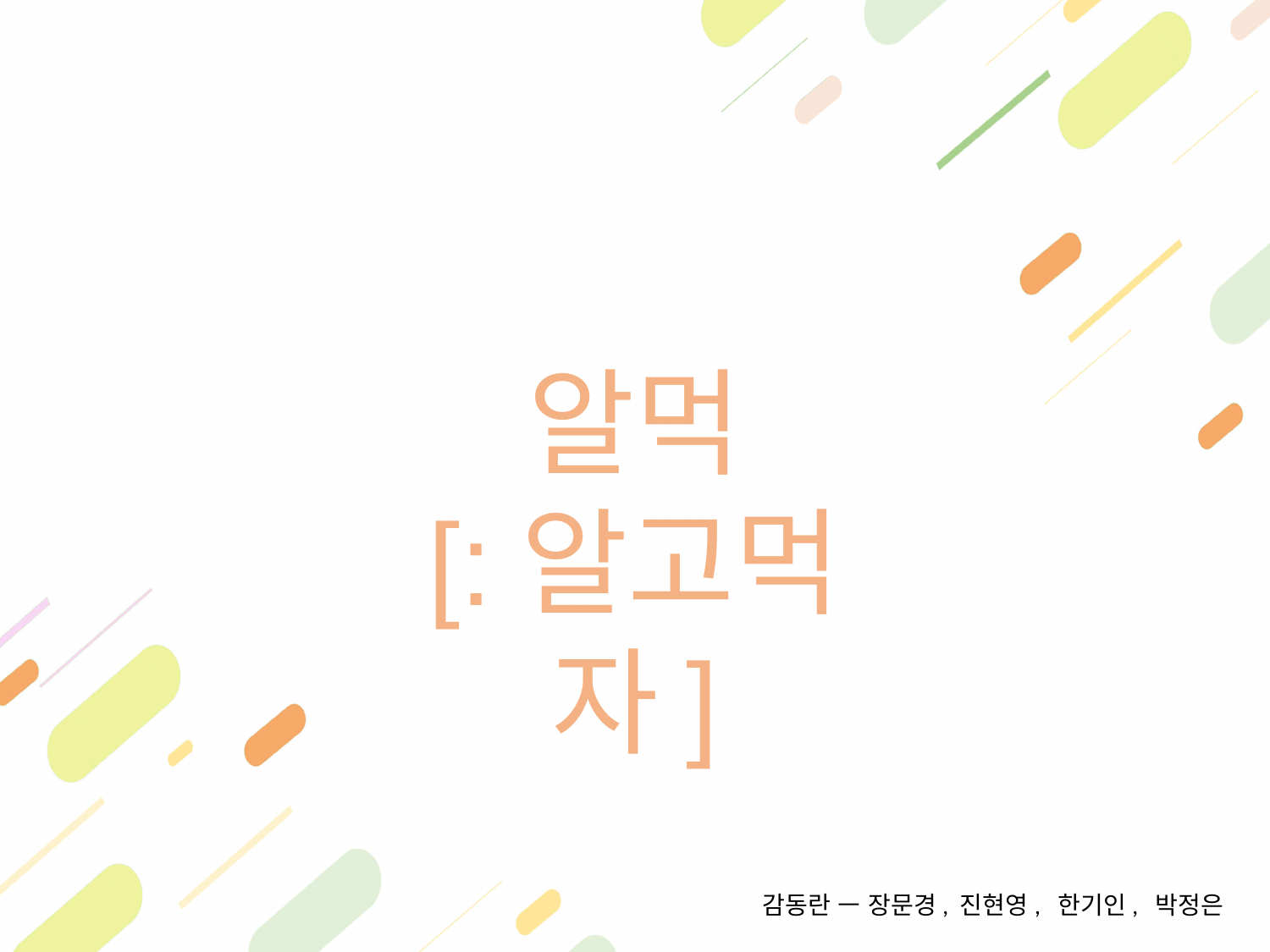

알먹
[:알고먹자]
감동란 ㅡ 장문경, 진현영,  한기인,  박정은